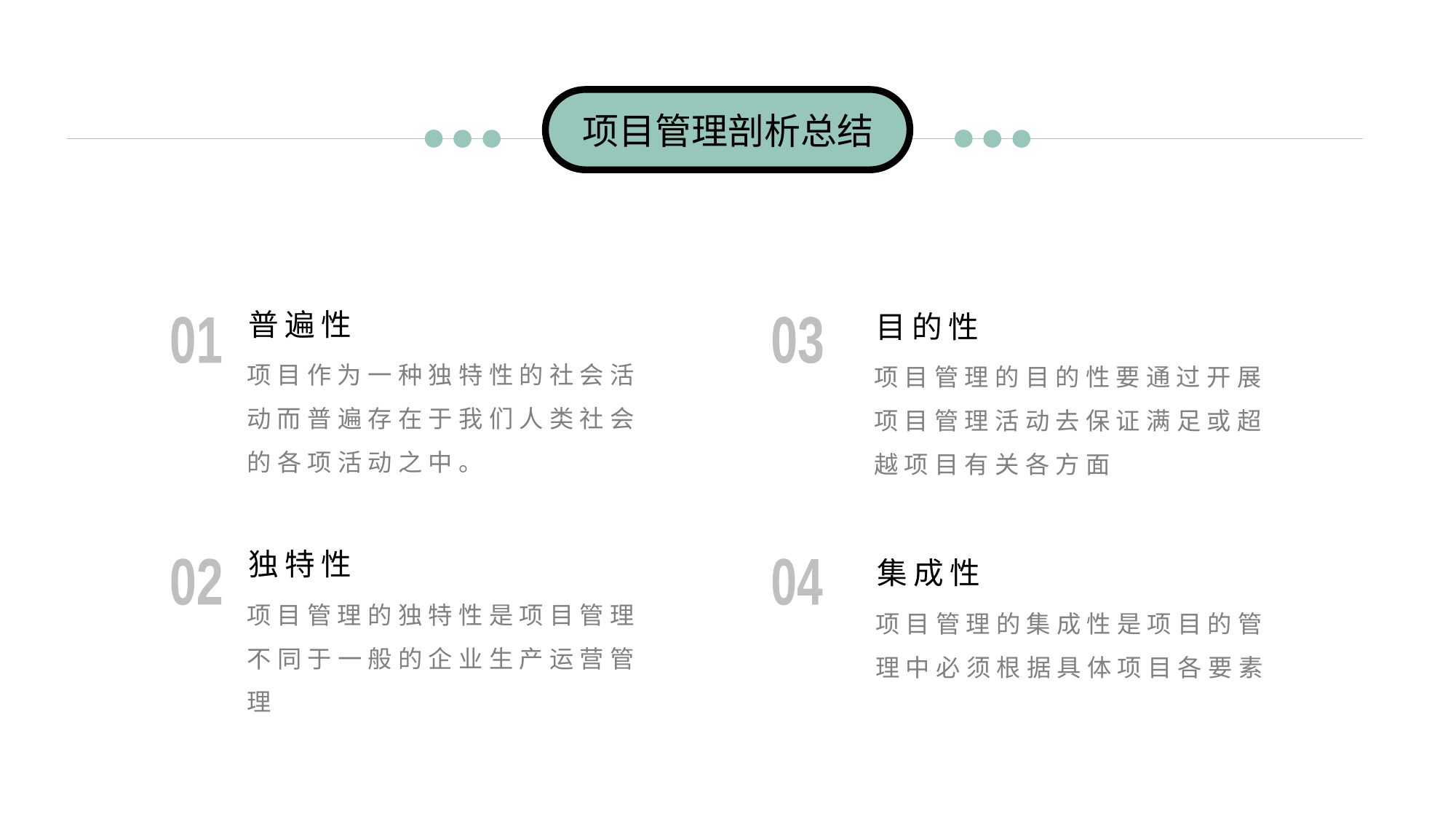

项目管理剖析总结

普遍性
目的性
01
03
项目作为一种独特性的社会活动而普遍存在于我们人类社会的各项活动之中。
项目管理的目的性要通过开展项目管理活动去保证满足或超越项目有关各方面
独特性
集成性
04
02
项目管理的独特性是项目管理不同于一般的企业生产运营管理
项目管理的集成性是项目的管理中必须根据具体项目各要素